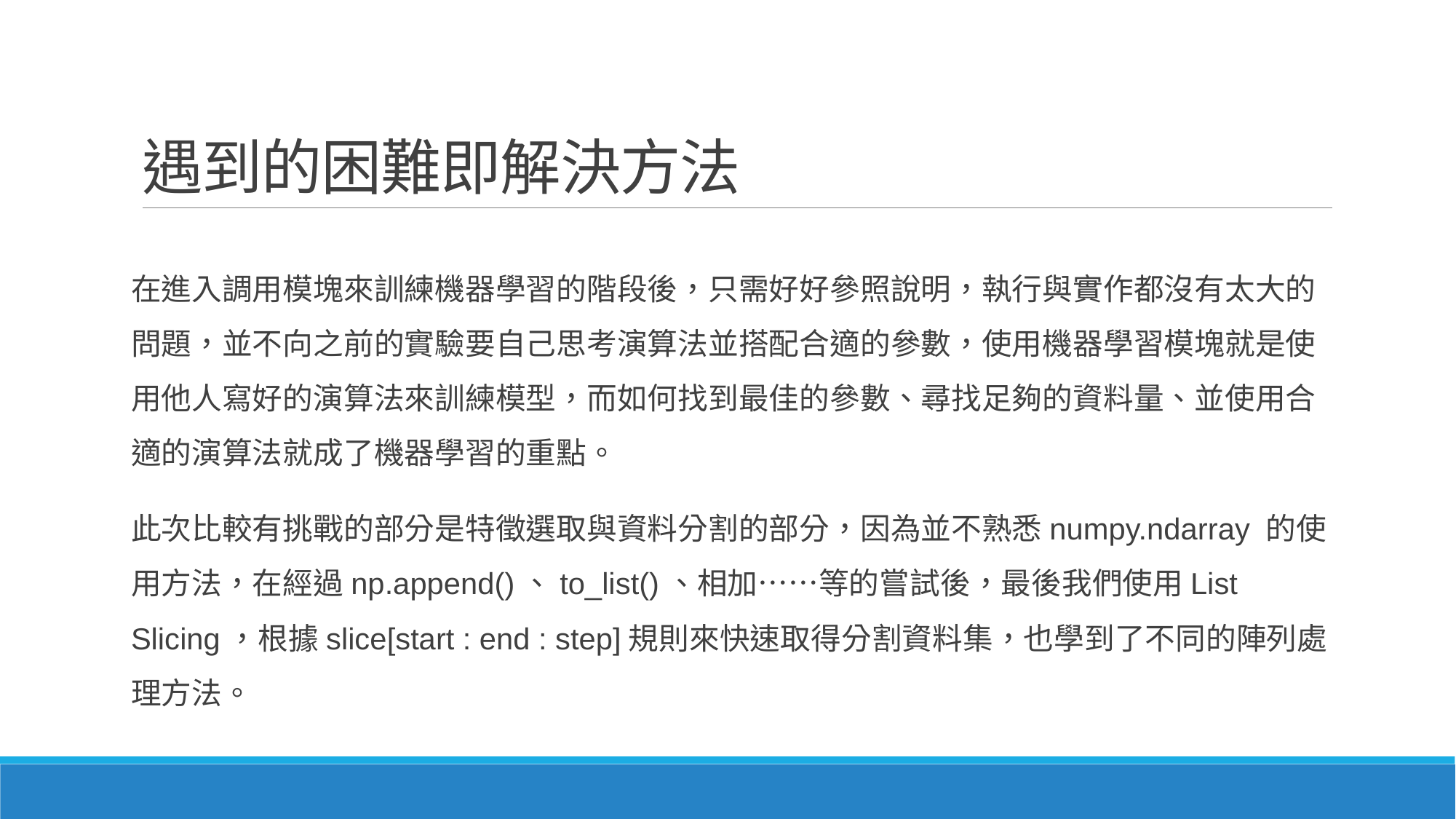

# 遇到的困難即解決方法
在進入調用模塊來訓練機器學習的階段後，只需好好參照說明，執行與實作都沒有太大的問題，並不向之前的實驗要自己思考演算法並搭配合適的參數，使用機器學習模塊就是使用他人寫好的演算法來訓練模型，而如何找到最佳的參數、尋找足夠的資料量、並使用合適的演算法就成了機器學習的重點。
此次比較有挑戰的部分是特徵選取與資料分割的部分，因為並不熟悉numpy.ndarray 的使用方法，在經過np.append()、to_list()、相加……等的嘗試後，最後我們使用List Slicing，根據slice[start : end : step]規則來快速取得分割資料集，也學到了不同的陣列處理方法。